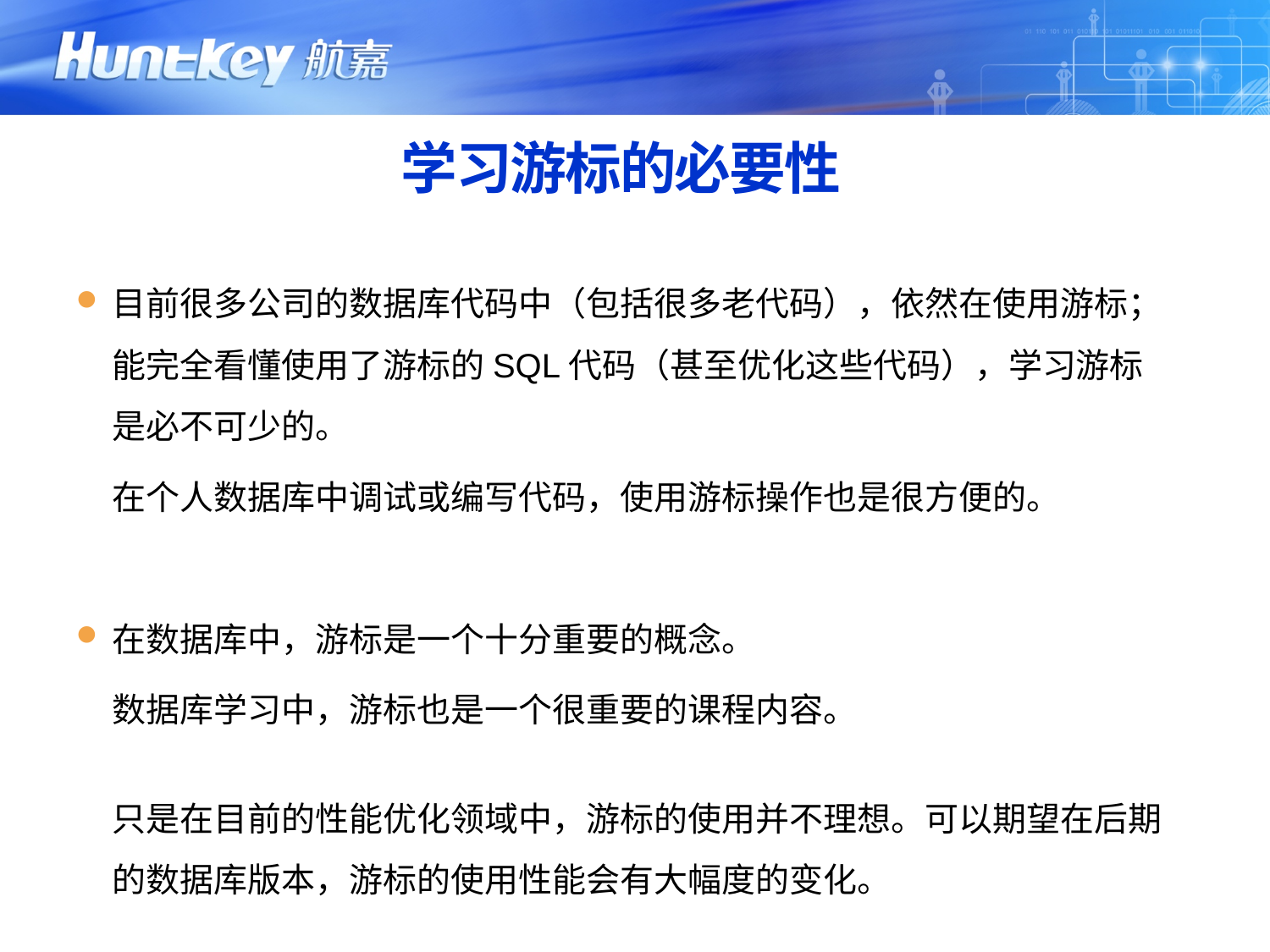

# 学习游标的必要性
目前很多公司的数据库代码中（包括很多老代码），依然在使用游标；能完全看懂使用了游标的SQL代码（甚至优化这些代码），学习游标是必不可少的。
	在个人数据库中调试或编写代码，使用游标操作也是很方便的。

在数据库中，游标是一个十分重要的概念。
	数据库学习中，游标也是一个很重要的课程内容。

	只是在目前的性能优化领域中，游标的使用并不理想。可以期望在后期的数据库版本，游标的使用性能会有大幅度的变化。